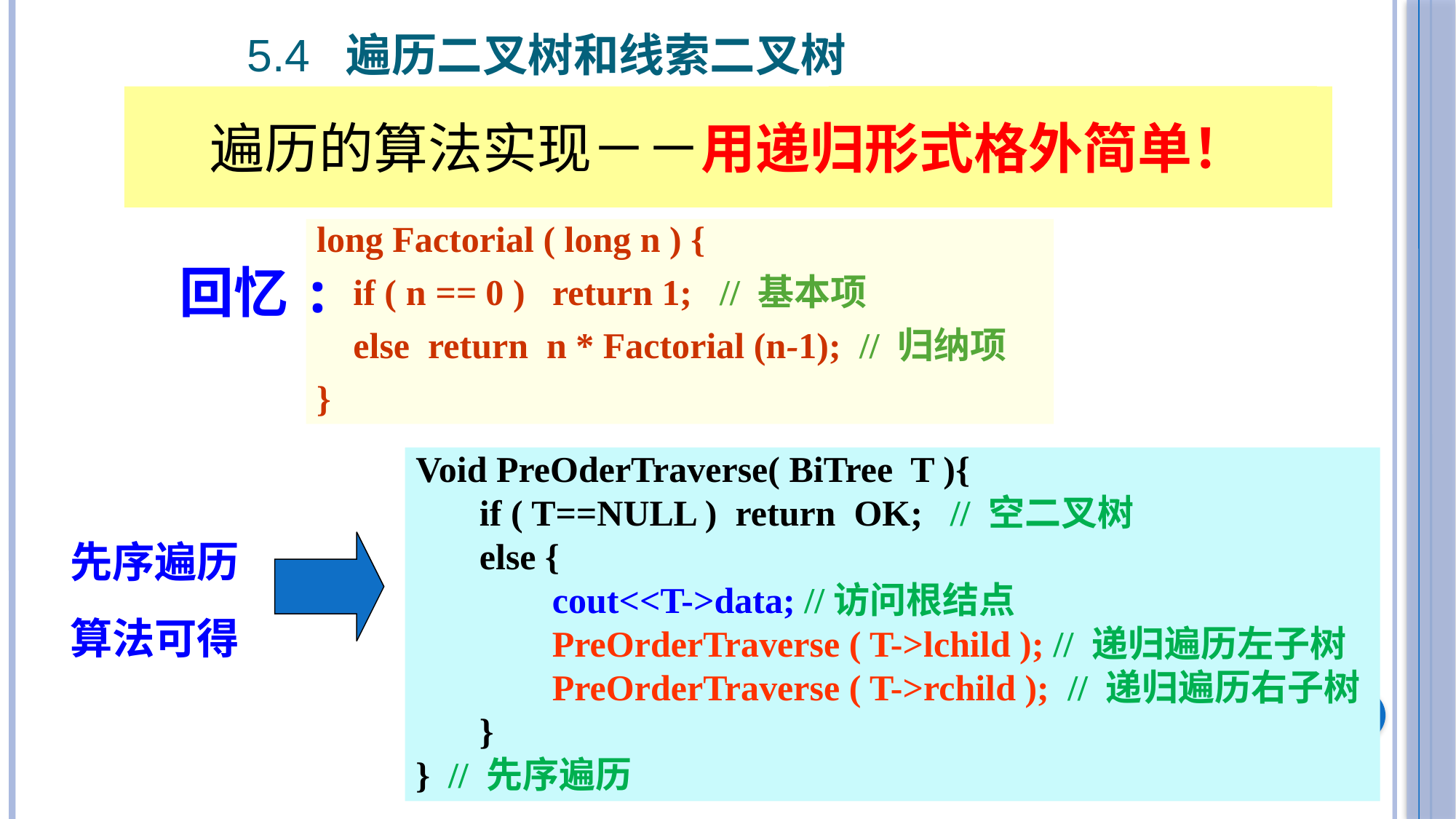

5.4  遍历二叉树和线索二叉树
遍历的算法实现－－用递归形式格外简单！
先序遍历（D L R）
3、遍历算法及其实现
long Factorial ( long n ) {
    if ( n == 0 )   return 1;   // 基本项
    else  return  n * Factorial (n-1);  // 归纳项
}
回忆:
Void PreOderTraverse( BiTree  T ){
       if ( T==NULL )  return  OK;   // 空二叉树
       else {
               cout<<T->data; //访问根结点
               PreOrderTraverse ( T->lchild ); // 递归遍历左子树
               PreOrderTraverse ( T->rchild );  // 递归遍历右子树
       }
}  // 先序遍历
先序遍历
算法可得